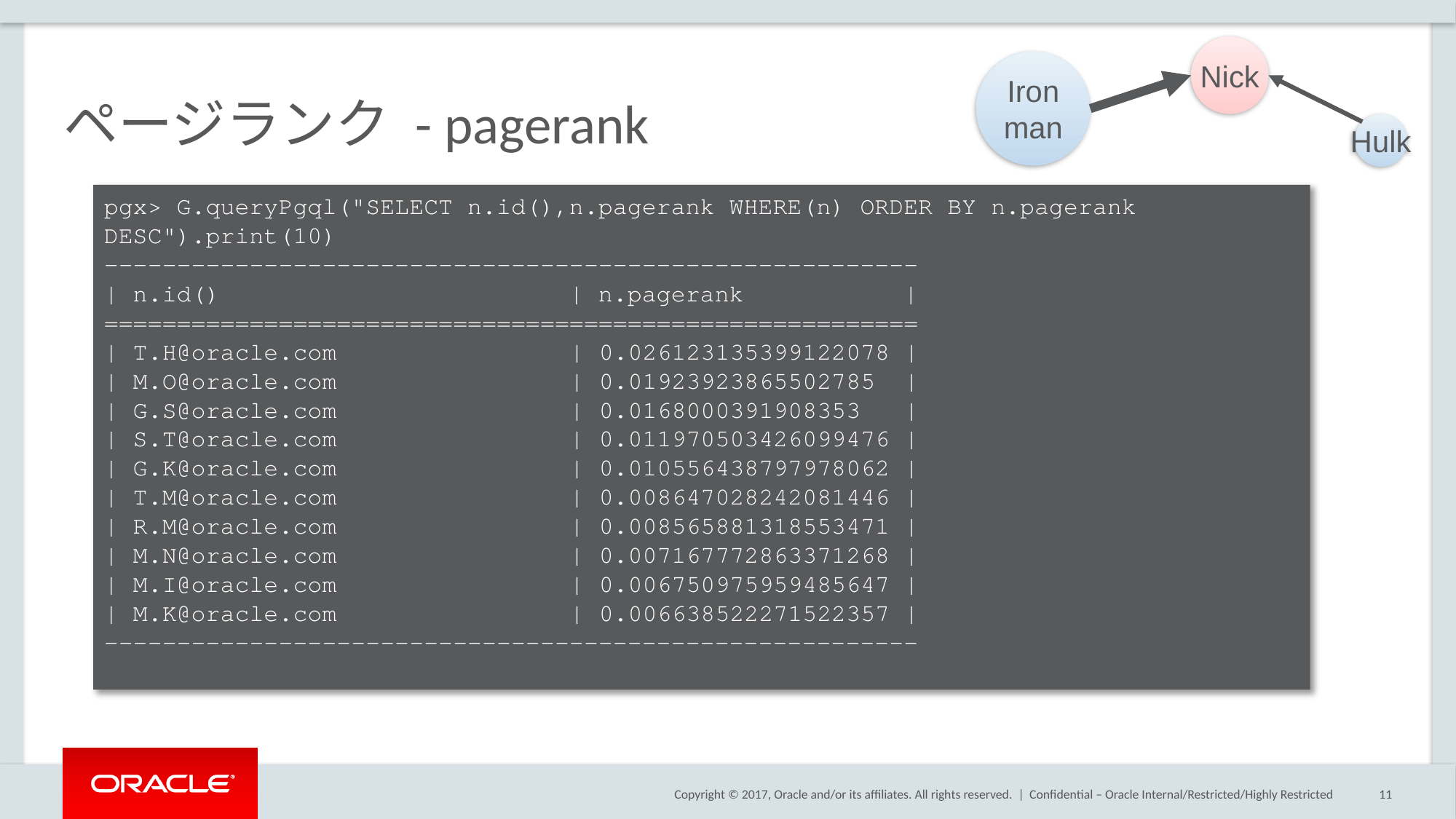

Nick
# ページランク - pagerank
Iron
man
Hulk
pgx> G.queryPgql("SELECT n.id(),n.pagerank WHERE(n) ORDER BY n.pagerank DESC").print(10)
--------------------------------------------------------
| n.id()                        | n.pagerank           |
========================================================
| T.H@oracle.com     		  | 0.026123135399122078 |
| M.O@oracle.com     		  | 0.01923923865502785  |
| G.S@oracle.com         	  | 0.0168000391908353   |
| S.T@oracle.com		  | 0.011970503426099476 |
| G.K@oracle.com        	  | 0.010556438797978062 |
| T.M@oracle.com   		  | 0.008647028242081446 |
| R.M@oracle.com      		  | 0.008565881318553471 |
| M.N@oracle.com        	  | 0.007167772863371268 |
| M.I@oracle.com  		  | 0.006750975959485647 |
| M.K@oracle.com    		  | 0.006638522271522357 |
--------------------------------------------------------

Confidential – Oracle Internal/Restricted/Highly Restricted
11